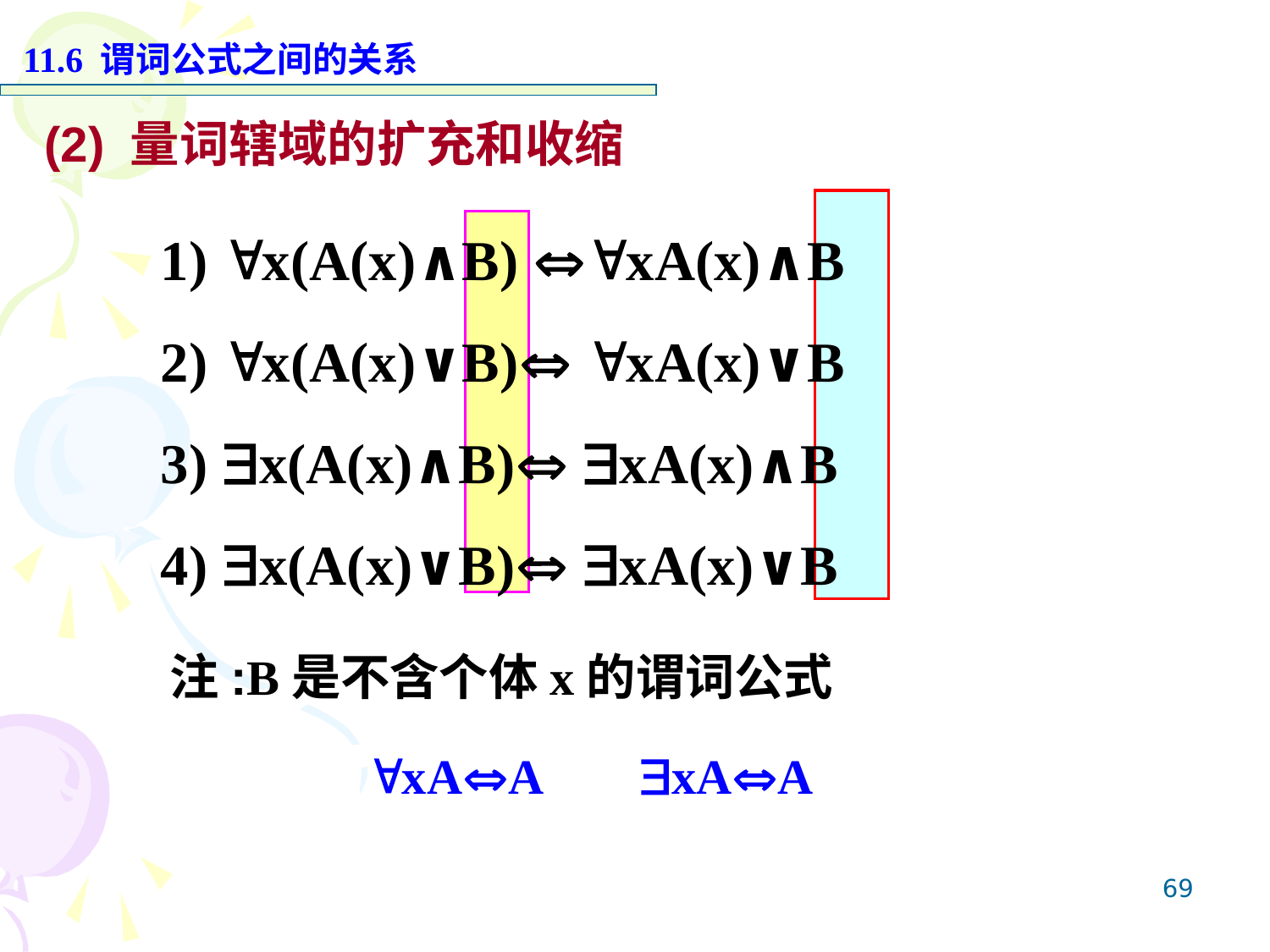

11.6 谓词公式之间的关系

(2) 量词辖域的扩充和收缩
1) ∀x(A(x)∧B) ⇔∀xA(x)∧B
2) ∀x(A(x)∨B)⇔ ∀xA(x)∨B
3) ∃x(A(x)∧B)⇔ ∃xA(x)∧B
4) ∃x(A(x)∨B)⇔ ∃xA(x)∨B

注:B是不含个体x的谓词公式
∀xA⇔A        ∃xA⇔A
69